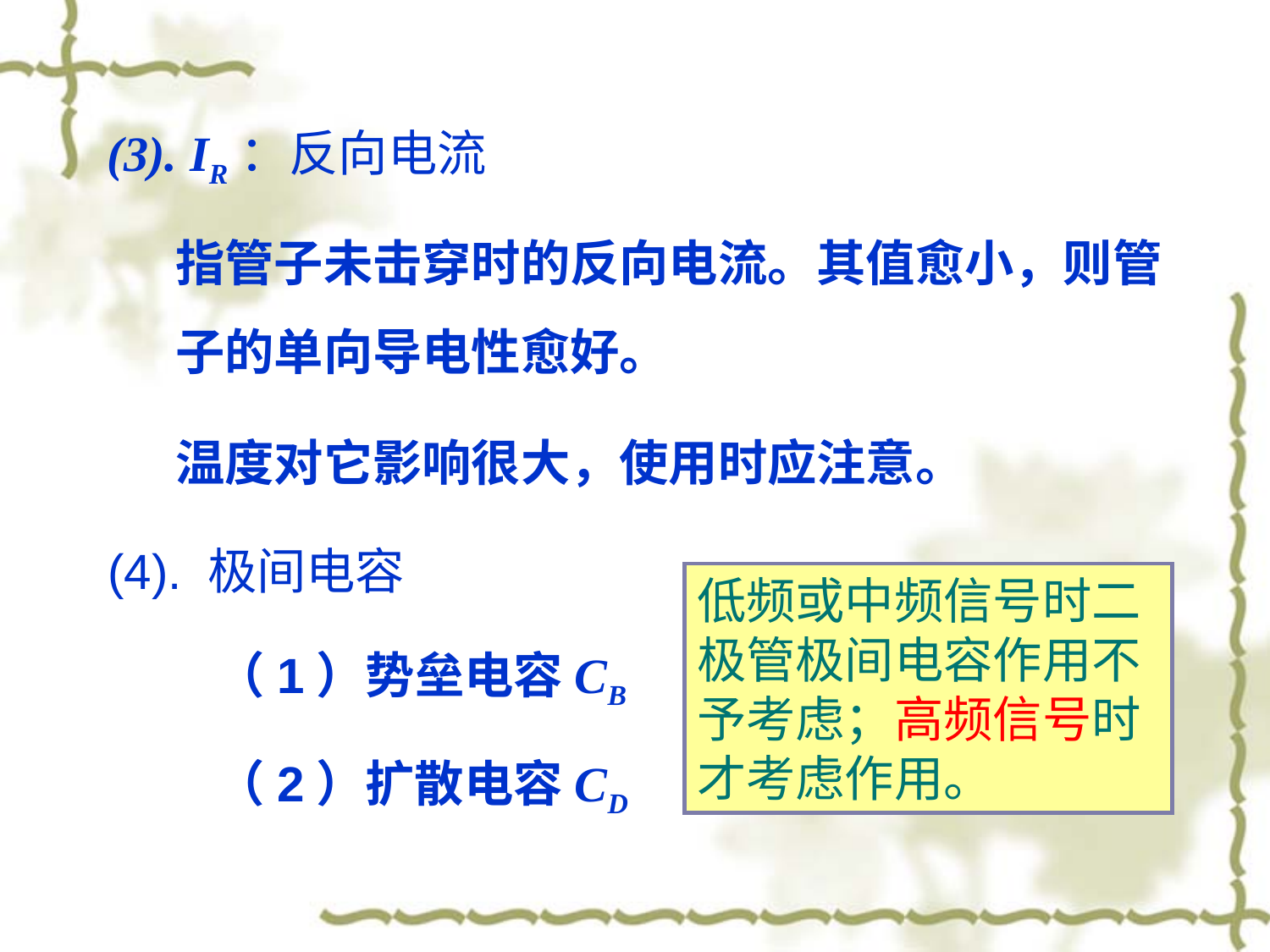

(3). IR：反向电流
指管子未击穿时的反向电流。其值愈小，则管子的单向导电性愈好。
温度对它影响很大，使用时应注意。
(4). 极间电容
（1）势垒电容CB
（2）扩散电容CD
低频或中频信号时二极管极间电容作用不予考虑；高频信号时才考虑作用。
46